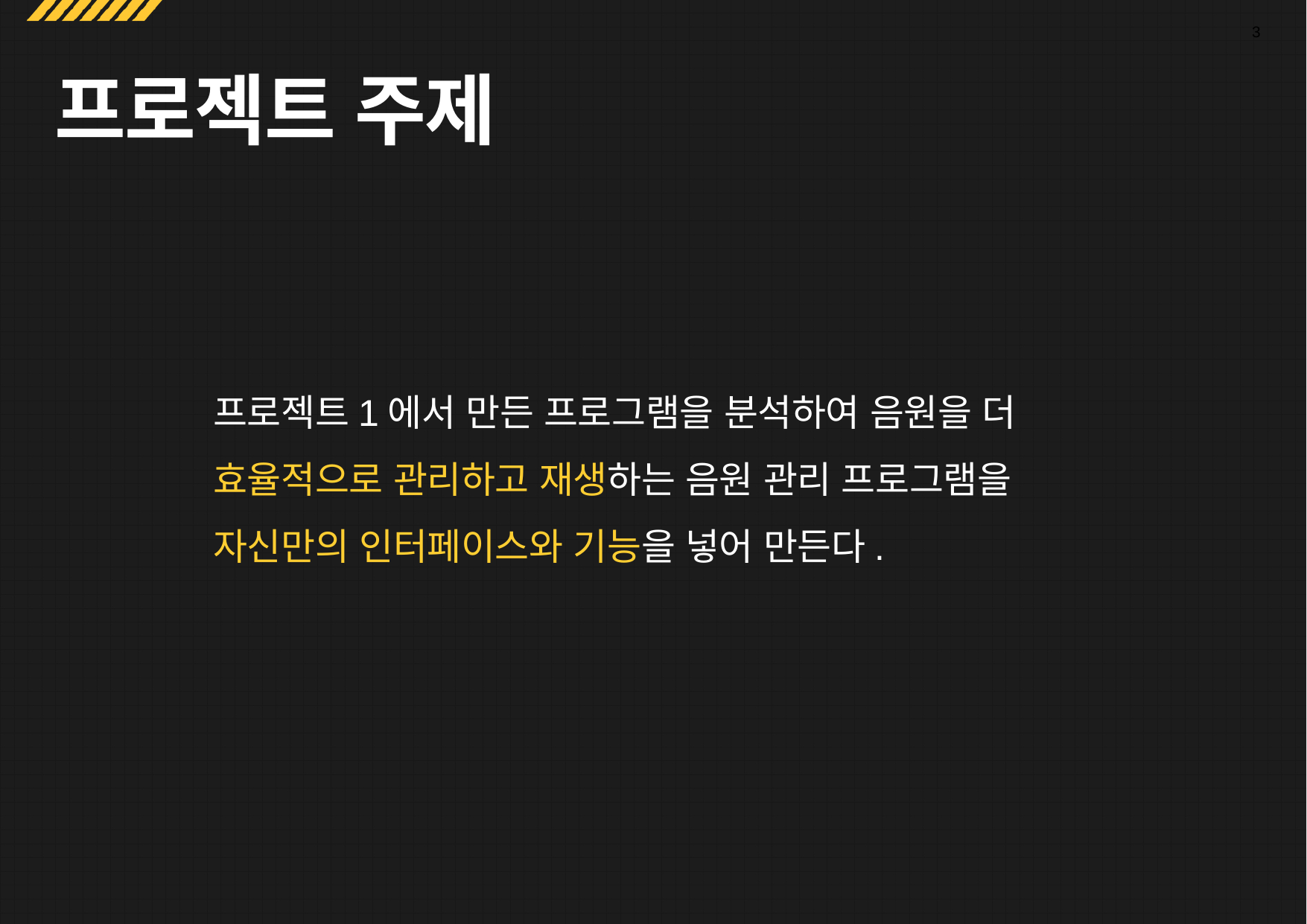

3
프로젝트 주제
프로젝트1에서 만든 프로그램을 분석하여 음원을 더
효율적으로 관리하고 재생하는 음원 관리 프로그램을
자신만의 인터페이스와 기능을 넣어 만든다.